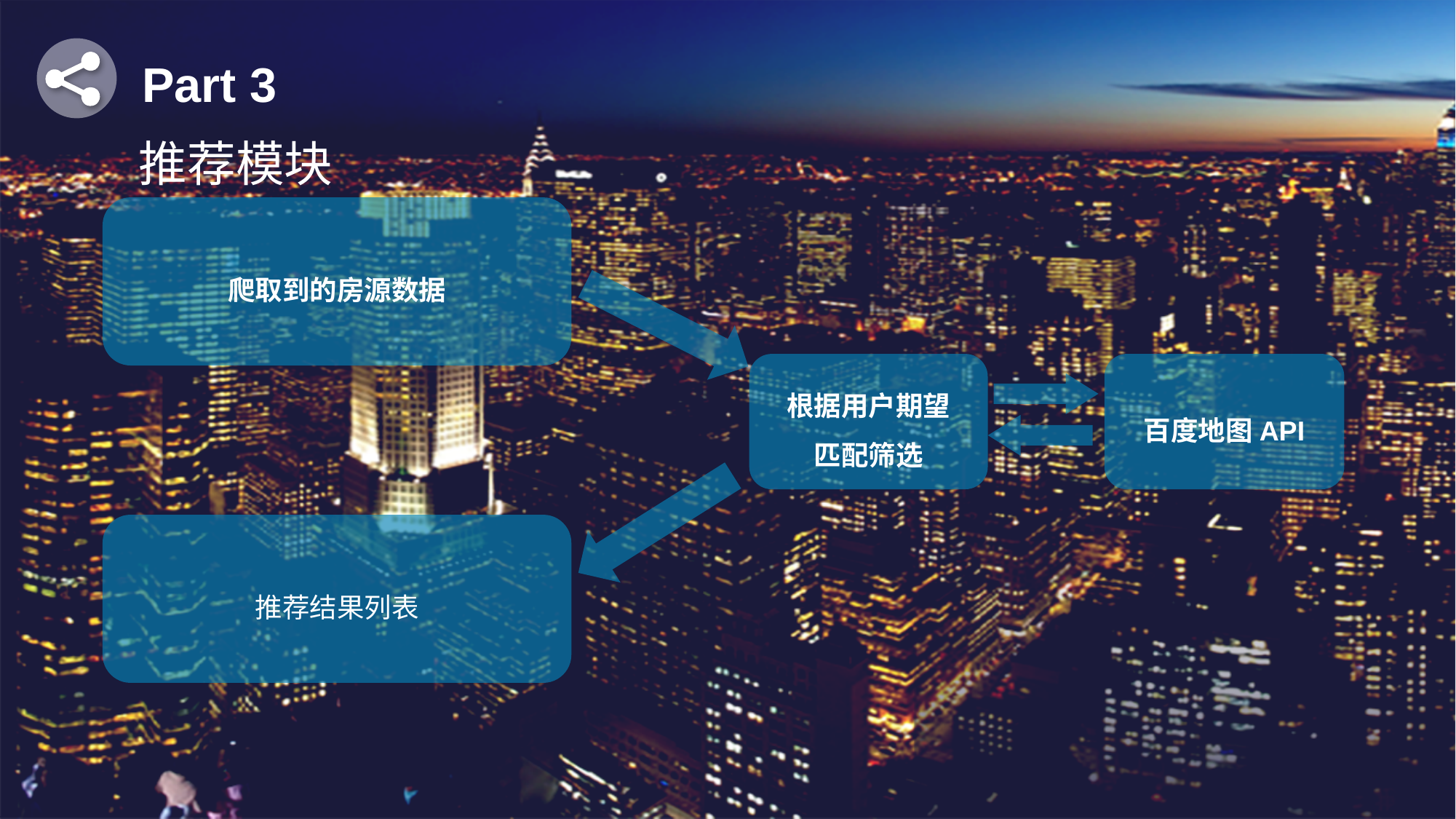

Part 3
推荐模块
爬取到的房源数据

百度地图API
根据用户期望
匹配筛选

推荐结果列表